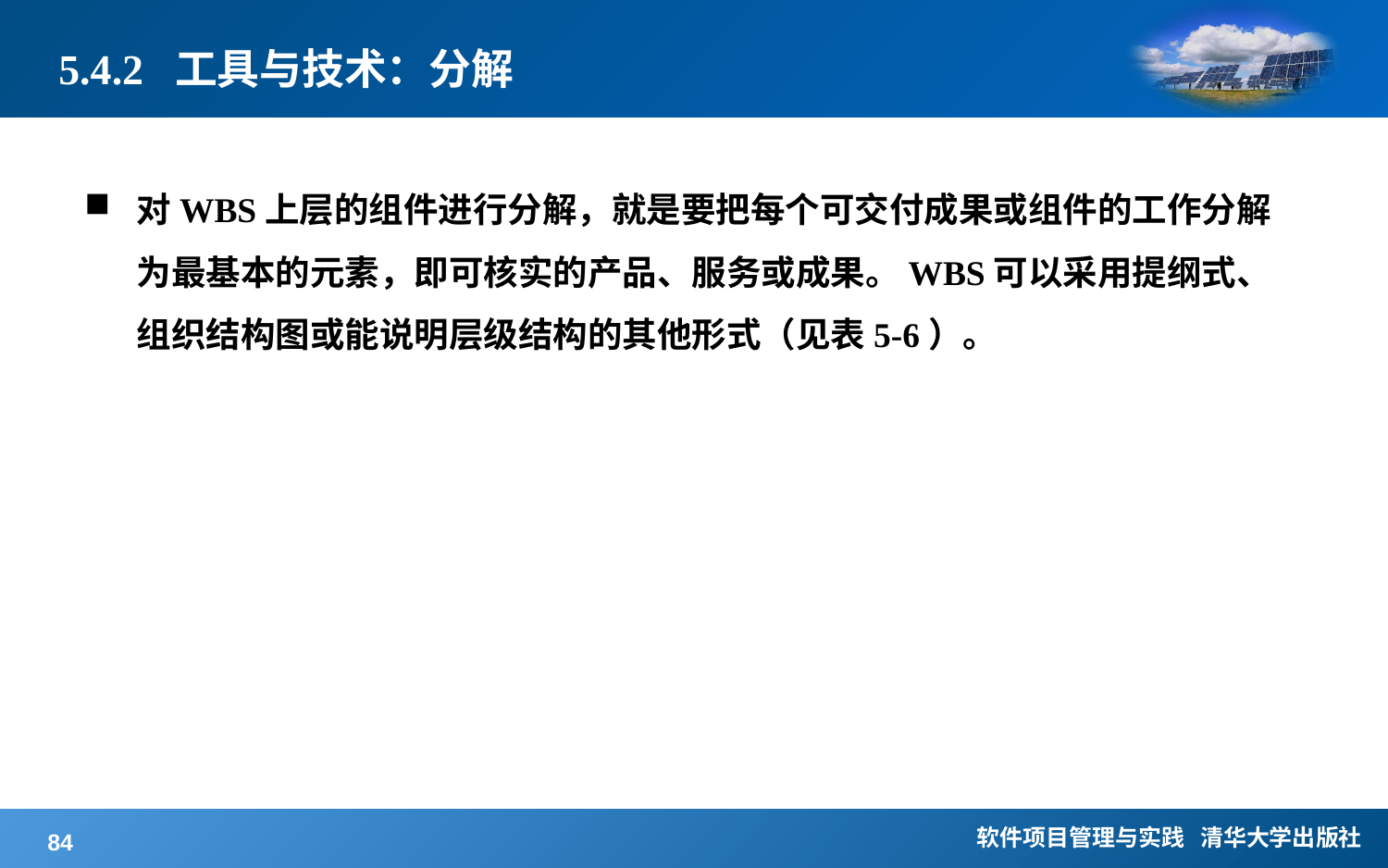

# 5.4.2  工具与技术：分解
对WBS上层的组件进行分解，就是要把每个可交付成果或组件的工作分解为最基本的元素，即可核实的产品、服务或成果。WBS可以采用提纲式、组织结构图或能说明层级结构的其他形式（见表5-6）。